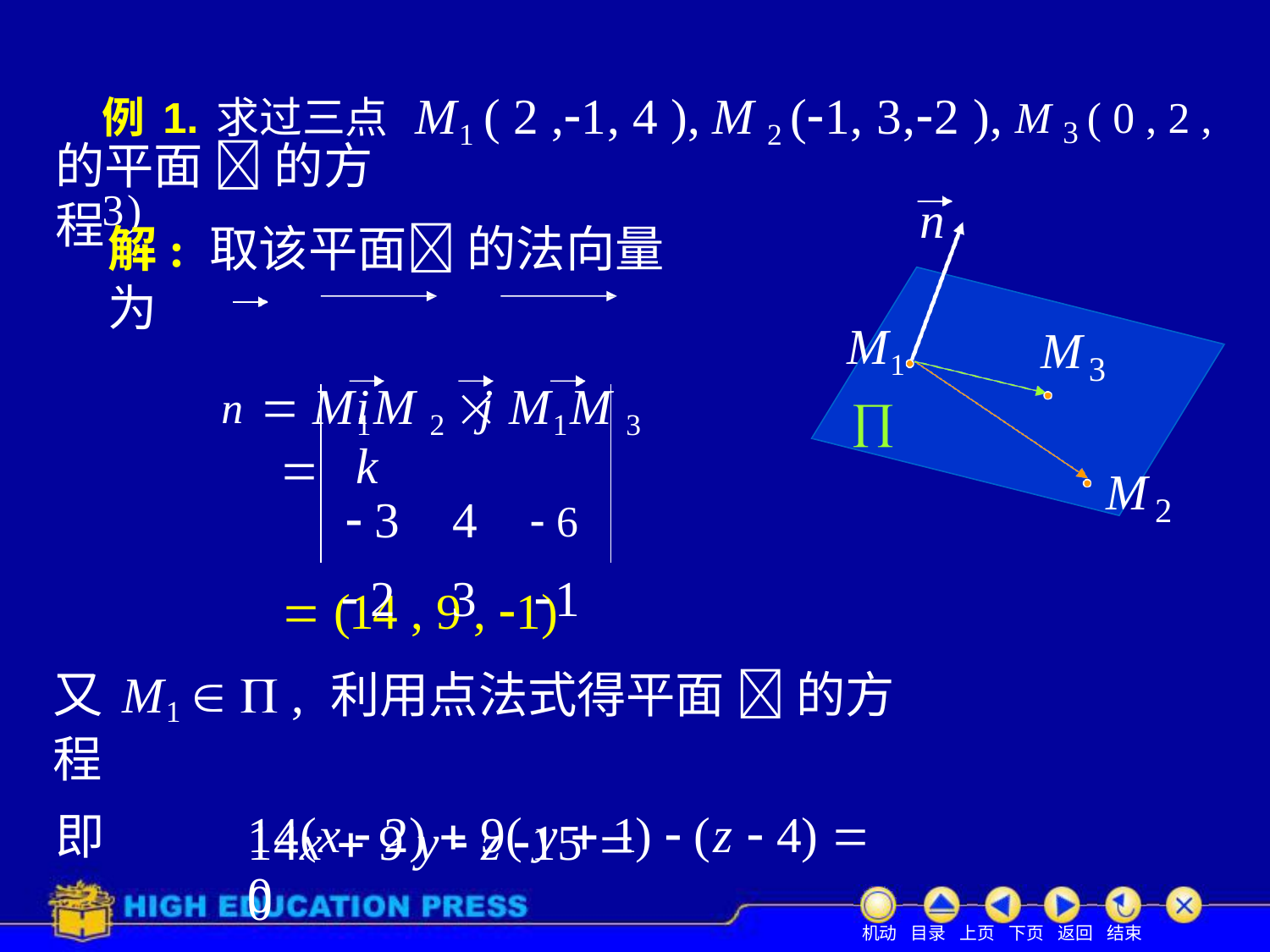

# 例1.求过三点 M1 ( 2 ,−1, 4 ), M 2 (−1, 3,−2 ), M 3 ( 0 , 2 , 3)
的平面 Π 的方程.
n

解: 取该平面Π 的法向量为
n = M1M 2 × M1M 3

M1
∏
M
3
i	j	k
− 3	4	− 6
− 2	3	−1

=
M
2
= (14 , 9 , −1)
又M1 ∈ Π , 利用点法式得平面 Π 的方程
14(x − 2) + 9( y + 1) − (z − 4) = 0
即
14x + 9 y − z −15 = 0

机动 目录 上页 下页 返回 结束